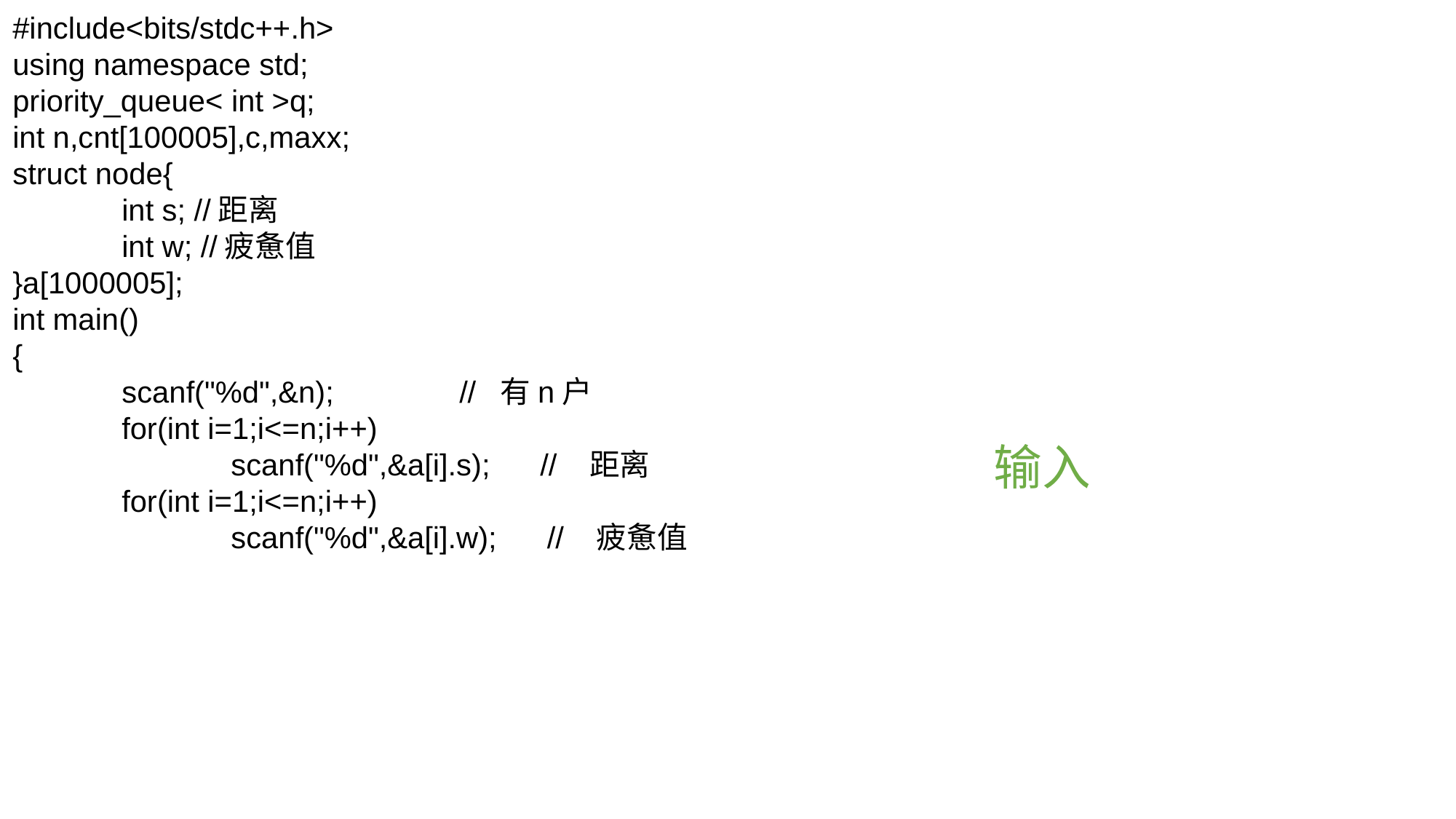

#include<bits/stdc++.h>
using namespace std;
priority_queue< int >q;
int n,cnt[100005],c,maxx;
struct node{
	int s; //距离
	int w; //疲惫值
}a[1000005];
int main()
{
	scanf("%d",&n);               //  有n户
	for(int i=1;i<=n;i++)
		scanf("%d",&a[i].s);      //   距离
	for(int i=1;i<=n;i++)
		scanf("%d",&a[i].w);      //   疲惫值

输入